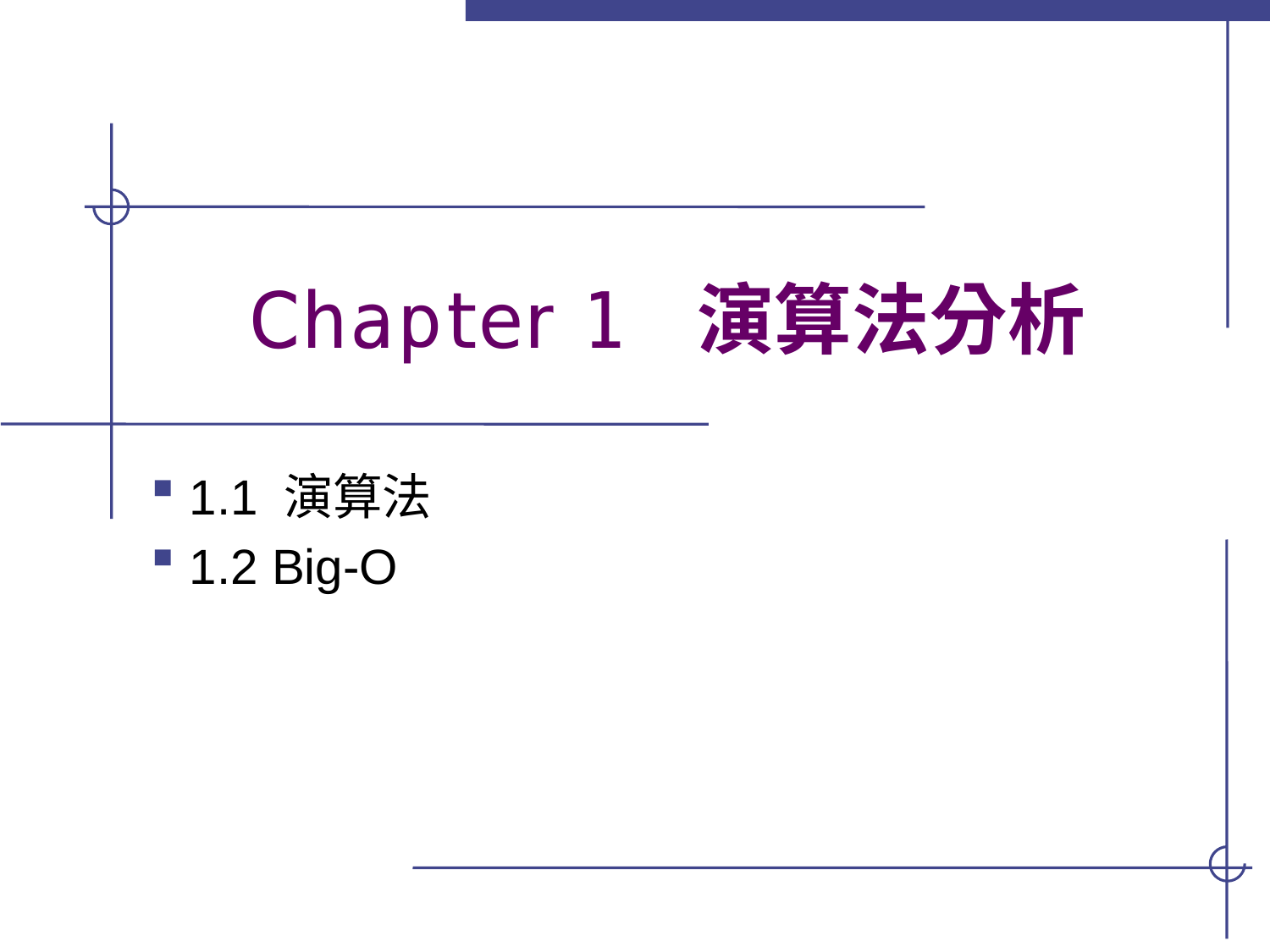

# Chapter 1  演算法分析
1.1 演算法
1.2 Big-O